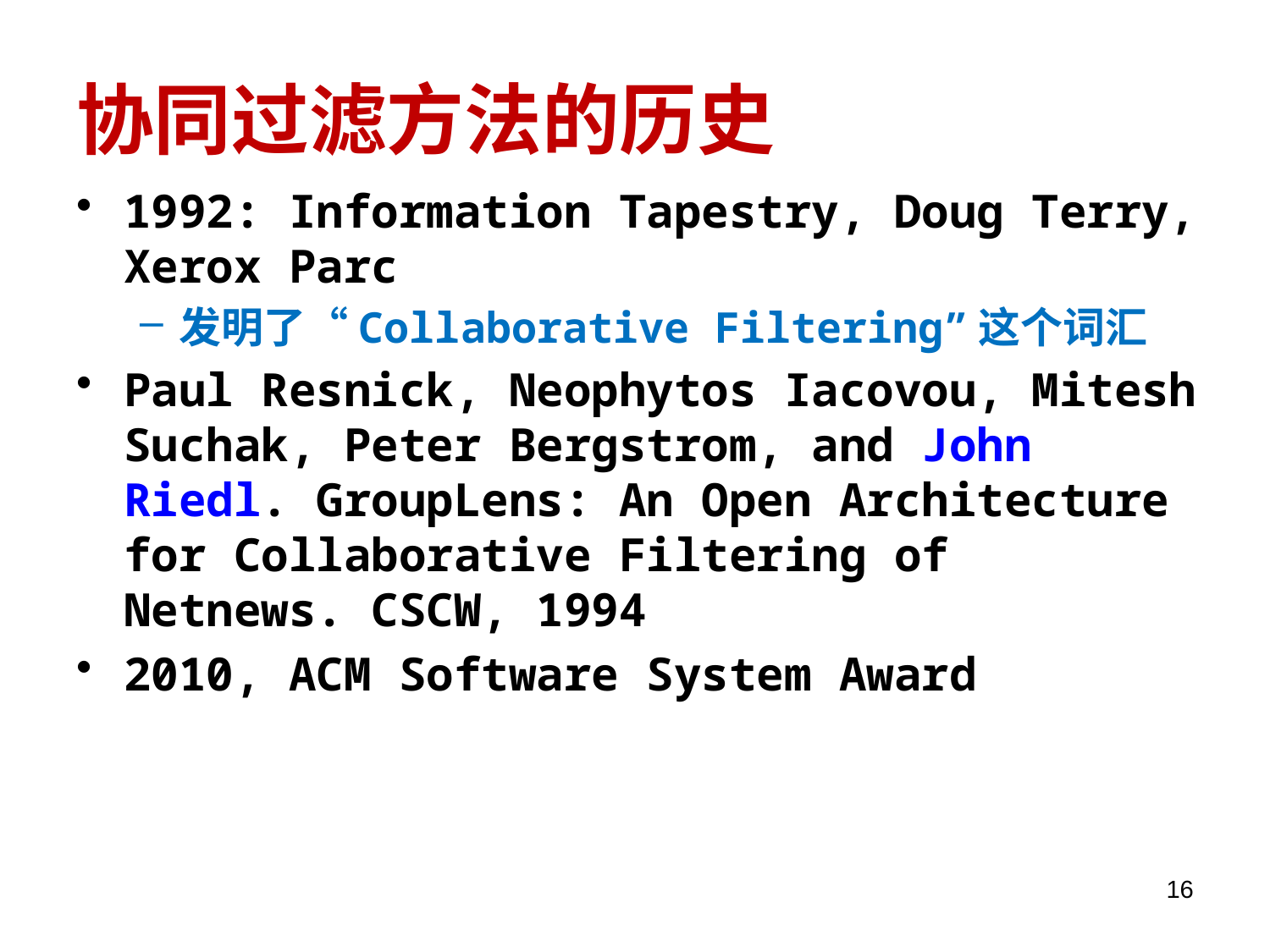

# 协同过滤方法的历史
1992: Information Tapestry, Doug Terry, Xerox Parc
发明了“Collaborative Filtering”这个词汇
Paul Resnick, Neophytos Iacovou, Mitesh Suchak, Peter Bergstrom, and John Riedl. GroupLens: An Open Architecture for Collaborative Filtering of Netnews. CSCW, 1994
2010, ACM Software System Award

16